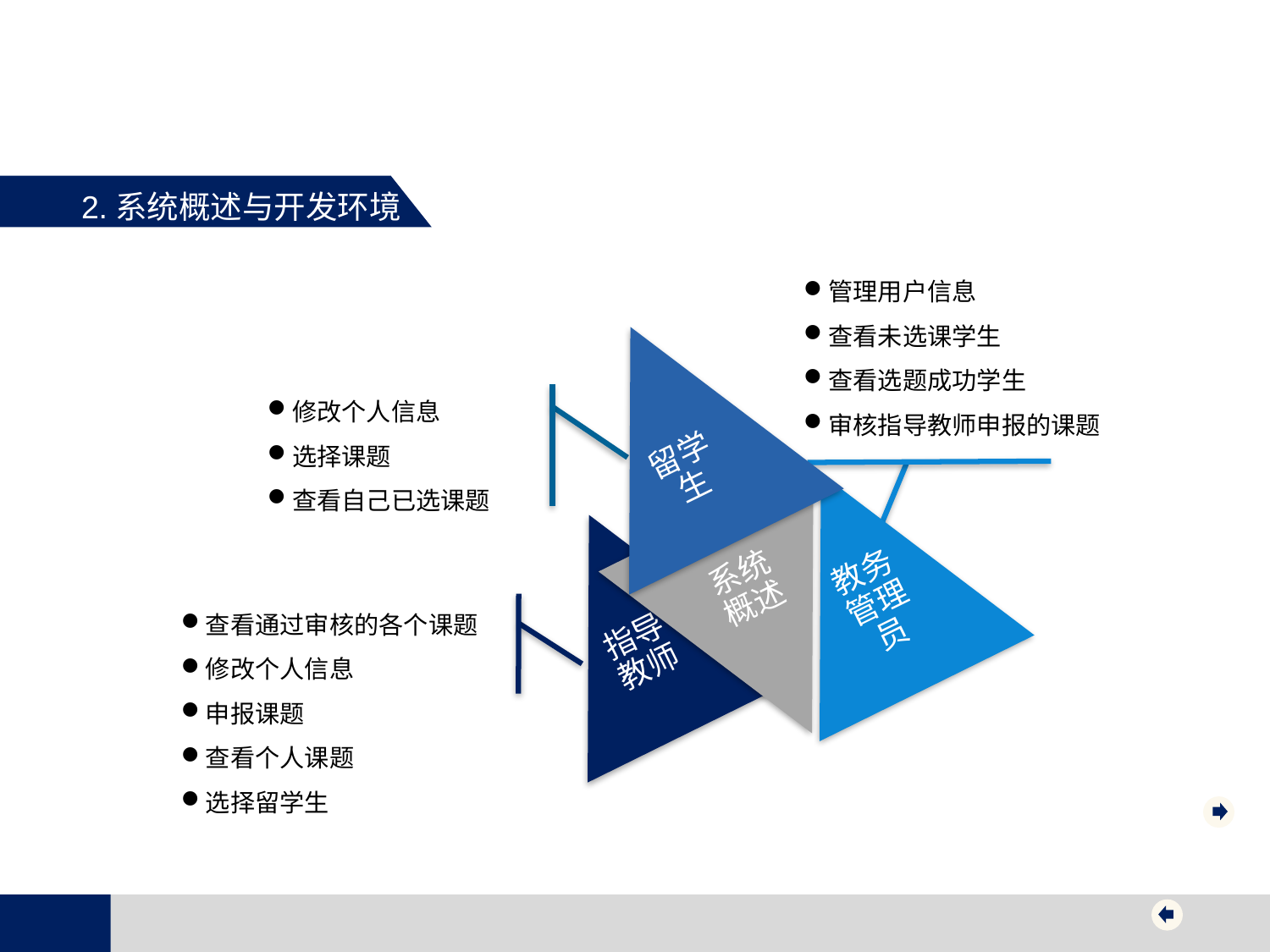

2.系统概述与开发环境
管理用户信息
查看未选课学生
查看选题成功学生
审核指导教师申报的课题

留学生
修改个人信息
选择课题
查看自己已选课题

教务管理员

指导教师

系统概述
查看通过审核的各个课题
修改个人信息
申报课题
查看个人课题
选择留学生